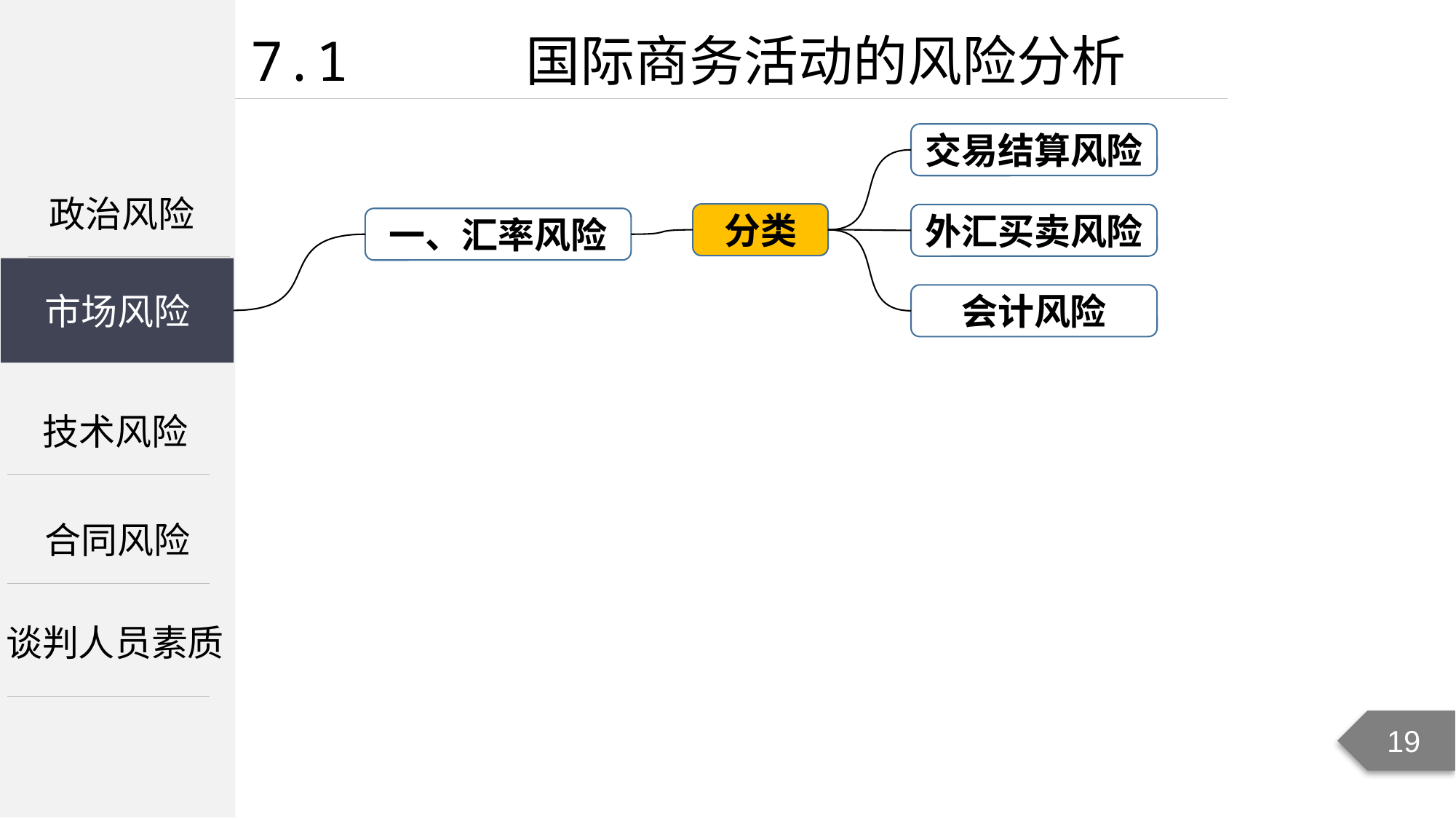

7.1     国际商务活动的风险分析
交易结算风险
政治风险
分类
外汇买卖风险
一、汇率风险
市场风险
会计风险
市场风险
技术风险
合同风险
谈判人员素质
19